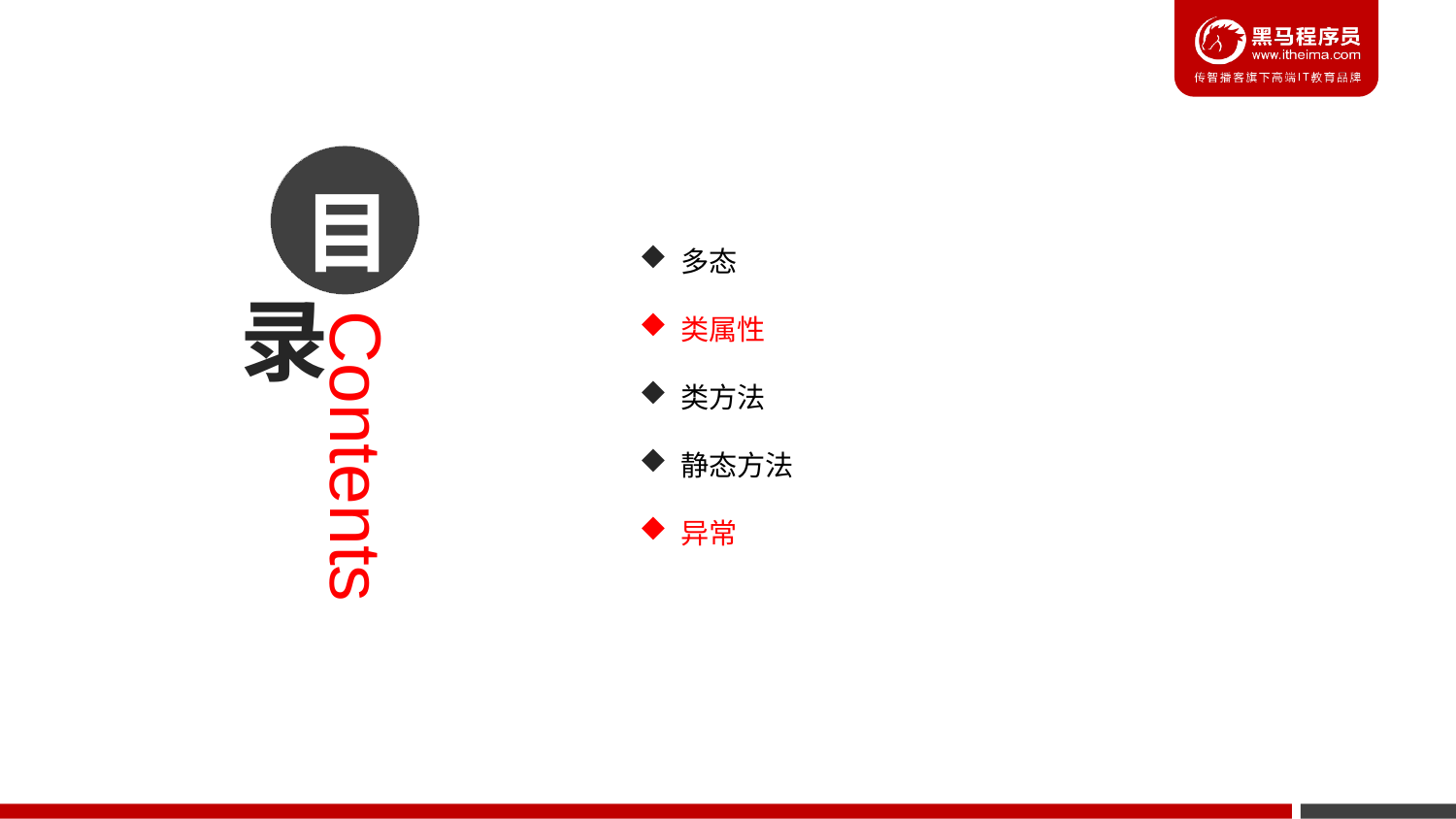

目
 多态
 类属性
 类方法
 静态方法
 异常
录
Contents